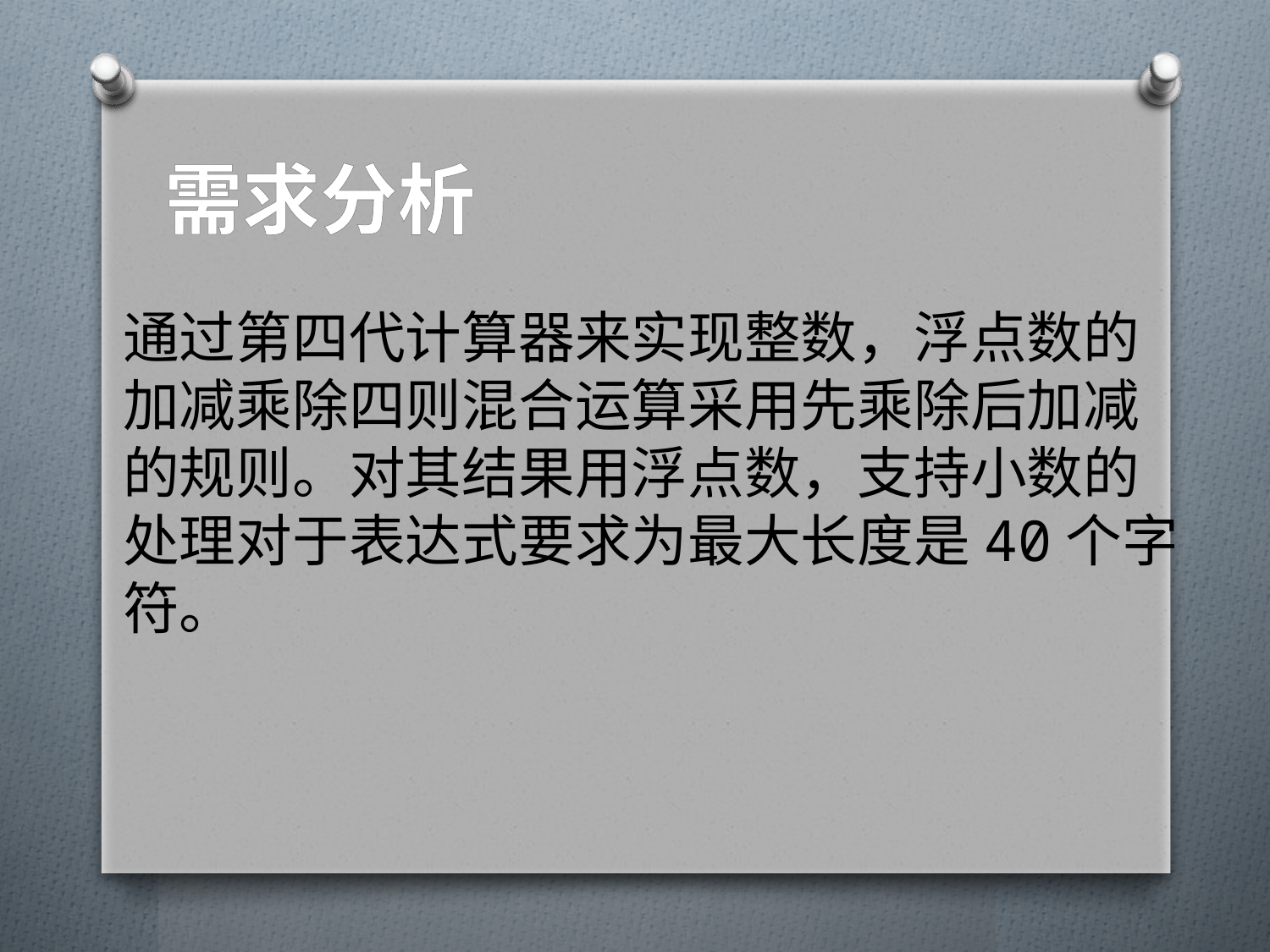

# 需求分析
通过第四代计算器来实现整数，浮点数的
加减乘除四则混合运算采用先乘除后加减
的规则。对其结果用浮点数，支持小数的
处理对于表达式要求为最大长度是40个字
符。